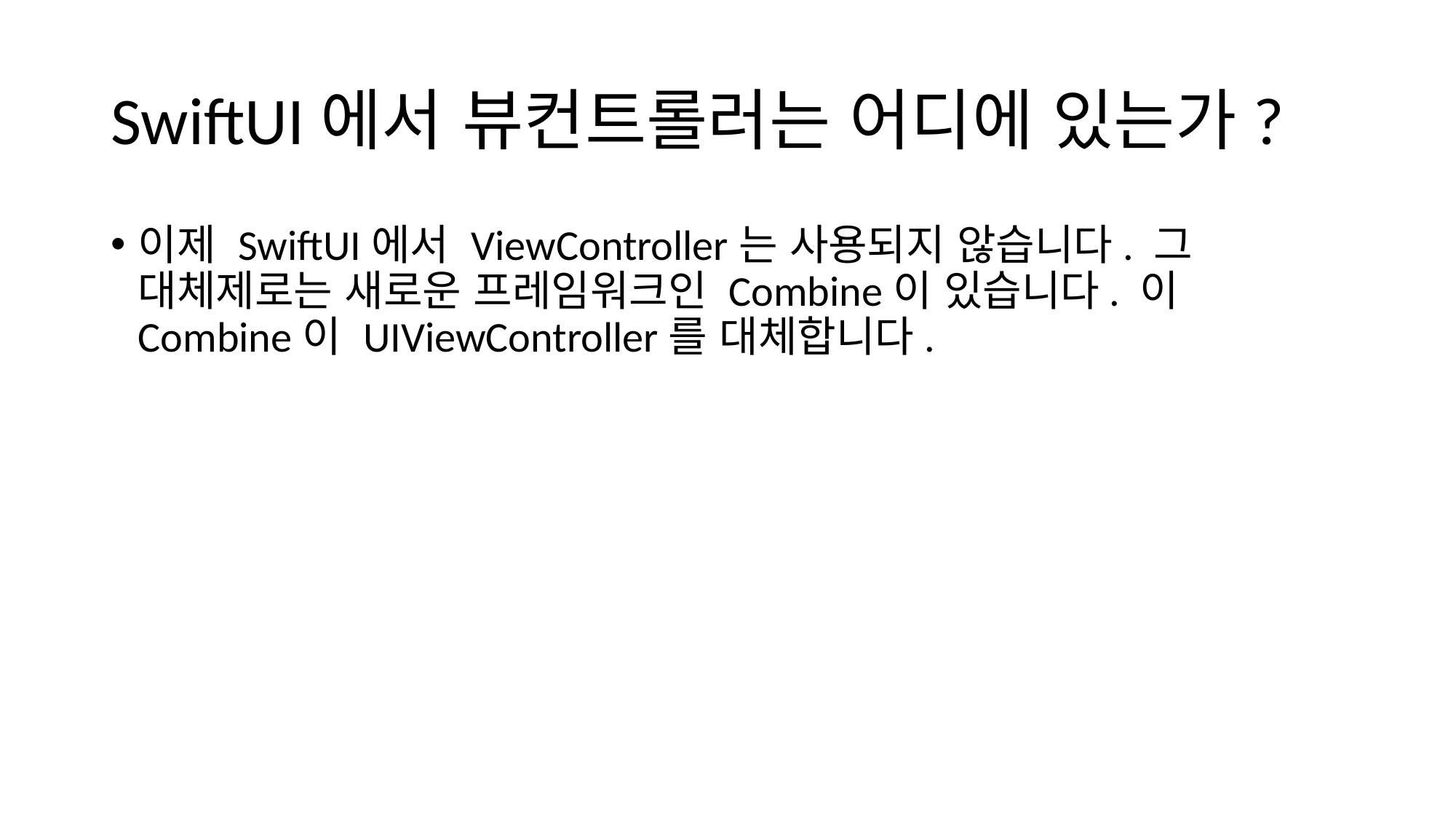

# SwiftUI에서 뷰컨트롤러는 어디에 있는가?
이제 SwiftUI에서 ViewController는 사용되지 않습니다. 그 대체제로는 새로운 프레임워크인 Combine이 있습니다. 이 Combine이 UIViewController를 대체합니다.